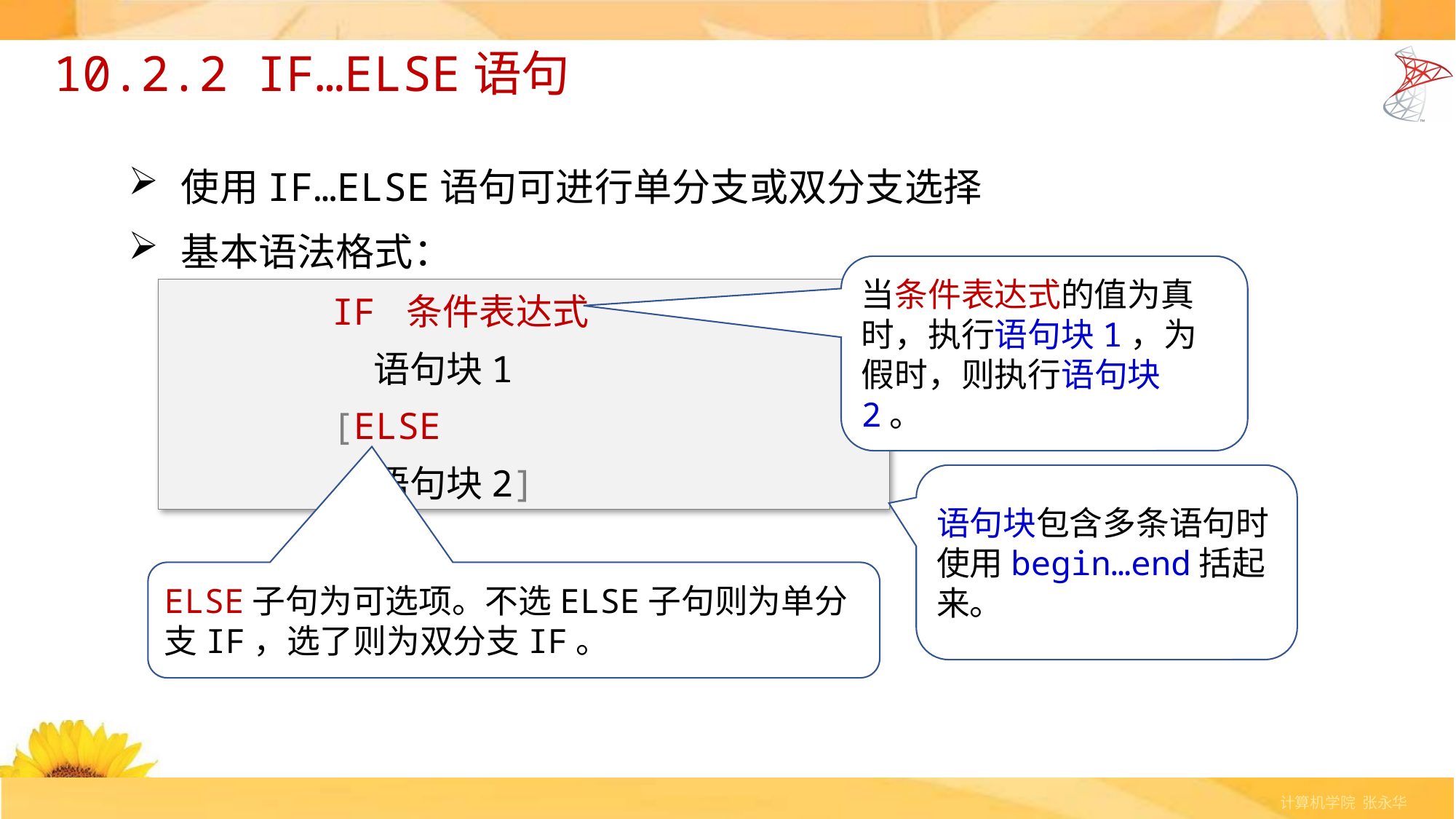

# 10.2.2 IF…ELSE语句
使用IF…ELSE语句可进行单分支或双分支选择
基本语法格式：
当条件表达式的值为真时，执行语句块1，为假时，则执行语句块2。
IF 条件表达式
    语句块1
[ELSE
    语句块2]
语句块包含多条语句时使用begin…end括起来。
ELSE子句为可选项。不选ELSE子句则为单分支IF，选了则为双分支IF。